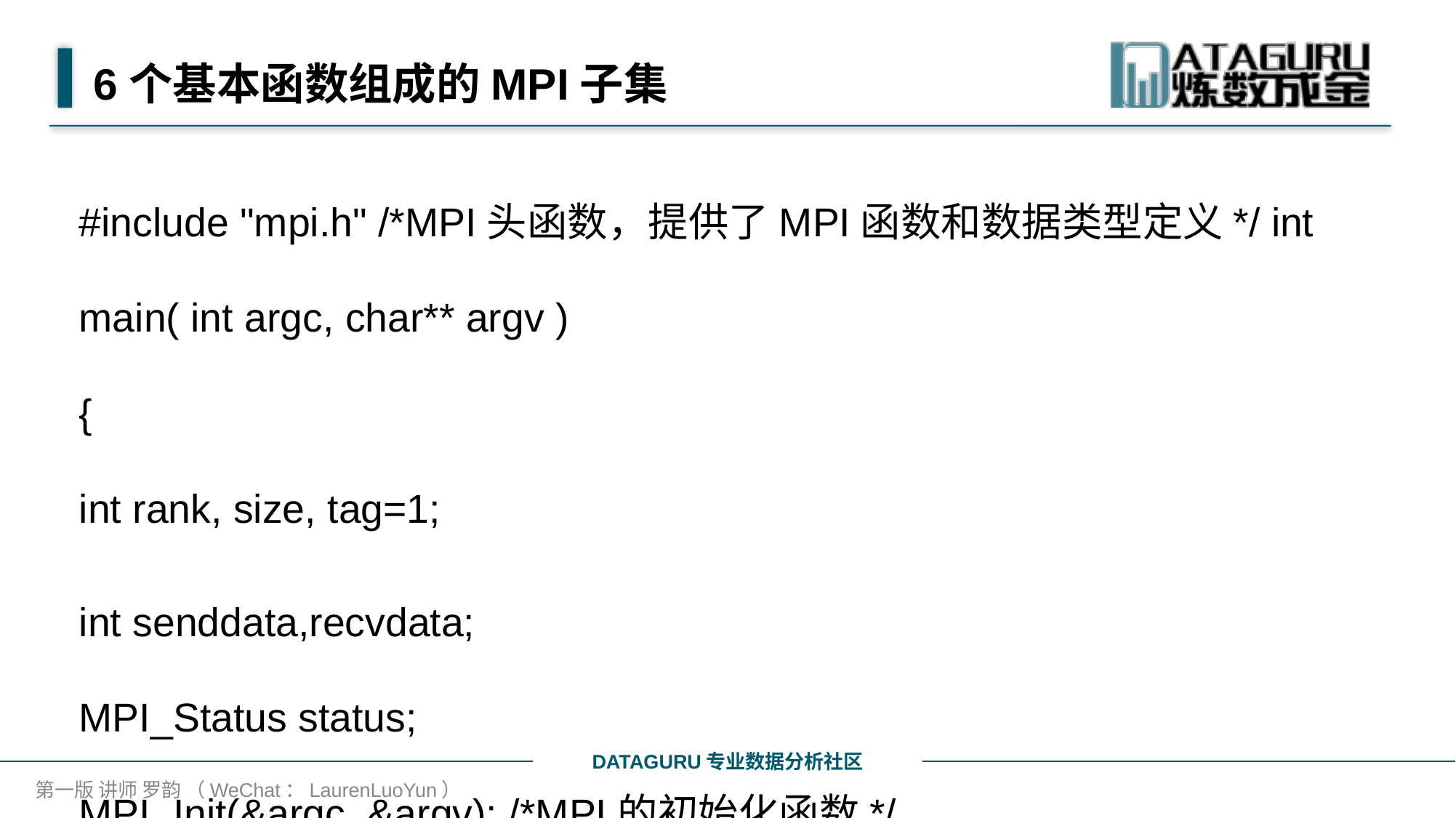

# 6个基本函数组成的MPI子集
#include "mpi.h" /*MPI头函数，提供了MPI函数和数据类型定义*/ int main( int argc, char** argv )
{
int rank, size, tag=1;
int senddata,recvdata;
MPI_Status status;
MPI_Init(&argc, &argv); /*MPI的初始化函数*/ MPI_Comm_rank(MPI_COMM_WORLD, &rank); /*该进程编号*/ MPI_Comm_size(MPI_COMM_WORLD, &size); /*总进程数目*/